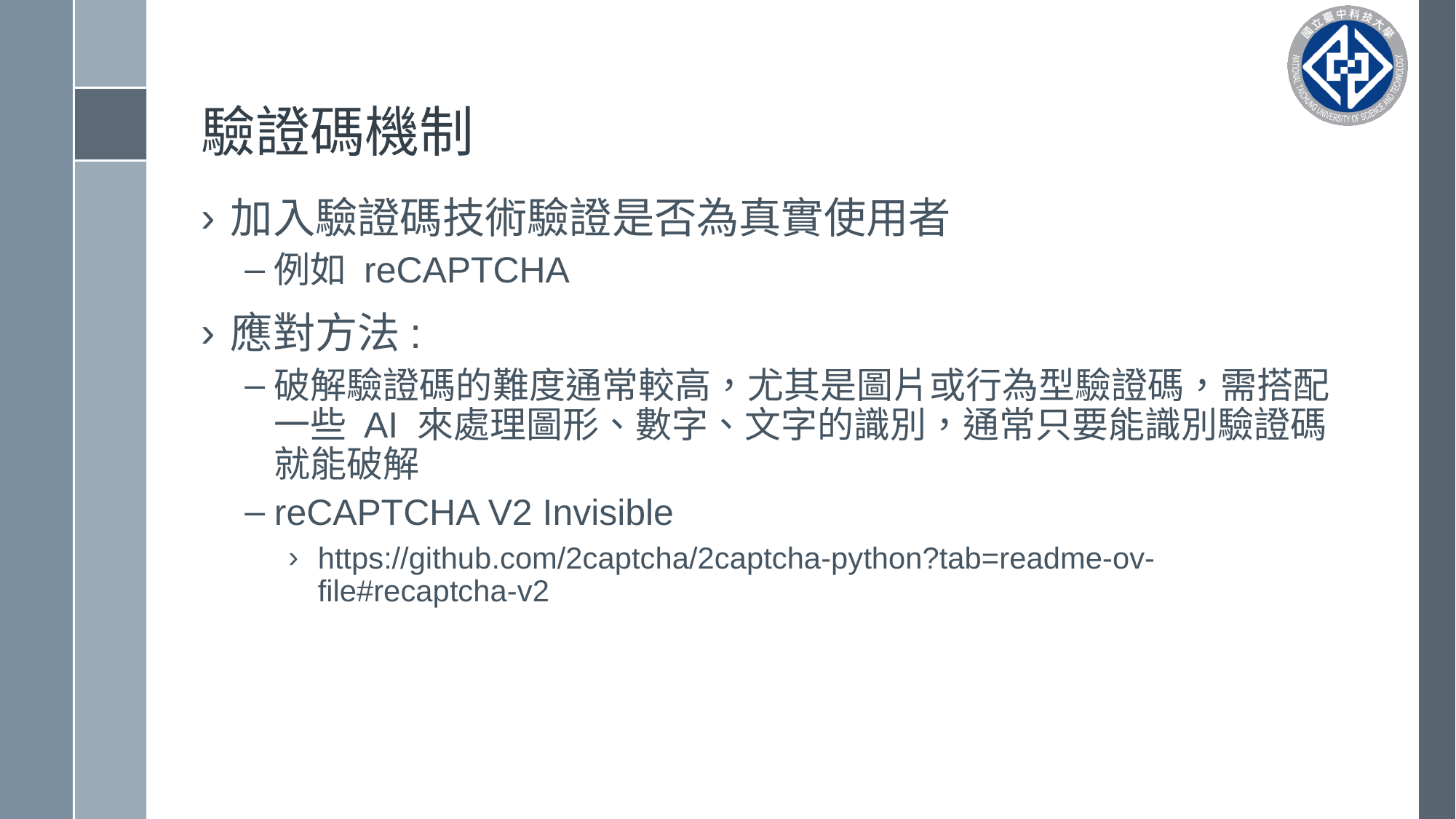

# 驗證碼機制
加入驗證碼技術驗證是否為真實使用者
例如 reCAPTCHA
應對方法:
破解驗證碼的難度通常較高，尤其是圖片或行為型驗證碼，需搭配一些 AI 來處理圖形、數字、文字的識別，通常只要能識別驗證碼就能破解
reCAPTCHA V2 Invisible
https://github.com/2captcha/2captcha-python?tab=readme-ov-file#recaptcha-v2